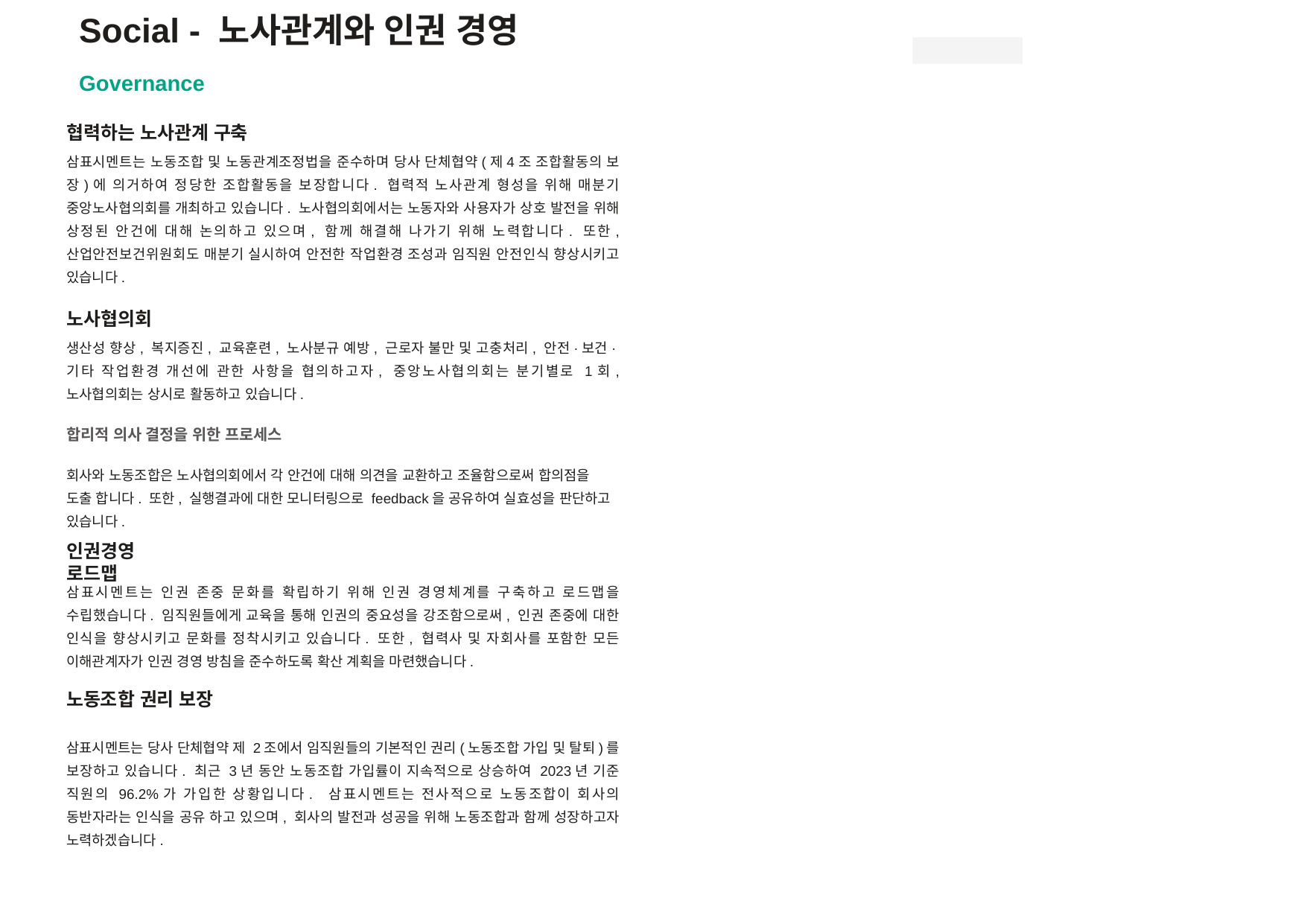

Social - 노사관계와 인권 경영
Governance

협력하는 노사관계 구축
삼표시멘트는 노동조합 및 노동관계조정법을 준수하며 당사 단체협약(제4조 조합활동의 보장)에 의거하여 정당한 조합활동을 보장합니다. 협력적 노사관계 형성을 위해 매분기 중앙노사협의회를 개최하고 있습니다. 노사협의회에서는 노동자와 사용자가 상호 발전을 위해 상정된 안건에 대해 논의하고 있으며, 함께 해결해 나가기 위해 노력합니다. 또한, 산업안전보건위원회도 매분기 실시하여 안전한 작업환경 조성과 임직원 안전인식 향상시키고 있습니다.

인권 경영
성과 확산
인권 경영
노사협의회
생산성 향상, 복지증진, 교육훈련, 노사분규 예방, 근로자 불만 및 고충처리, 안전·보건·기타 작업환경 개선에 관한 사항을 협의하고자, 중앙노사협의회는 분기별로 1회, 노사협의회는 상시로 활동하고 있습니다.

합리적 의사 결정을 위한 프로세스
체계 강화
인권
경영체계 구축

인권경영

선언문 제정

회사와 노동조합은 노사협의회에서 각 안건에 대해 의견을 교환하고 조율함으로써 합의점을 도출 합니다. 또한, 실행결과에 대한 모니터링으로 feedback을 공유하여 실효성을 판단하고 있습니다.
인권경영 로드맵
삼표시멘트는 인권 존중 문화를 확립하기 위해 인권 경영체계를 구축하고 로드맵을 수립했습니다. 임직원들에게 교육을 통해 인권의 중요성을 강조함으로써, 인권 존중에 대한 인식을 향상시키고 문화를 정착시키고 있습니다. 또한, 협력사 및 자회사를 포함한 모든 이해관계자가 인권 경영 방침을 준수하도록 확산 계획을 마련했습니다.
노동조합 권리 보장

삼표시멘트는 당사 단체협약 제 2조에서 임직원들의 기본적인 권리(노동조합 가입 및 탈퇴)를 보장하고 있습니다. 최근 3년 동안 노동조합 가입률이 지속적으로 상승하여 2023년 기준 직원의 96.2%가 가입한 상황입니다.  삼표시멘트는 전사적으로 노동조합이 회사의 동반자라는 인식을 공유 하고 있으며, 회사의 발전과 성공을 위해 노동조합과 함께 성장하고자 노력하겠습니다.